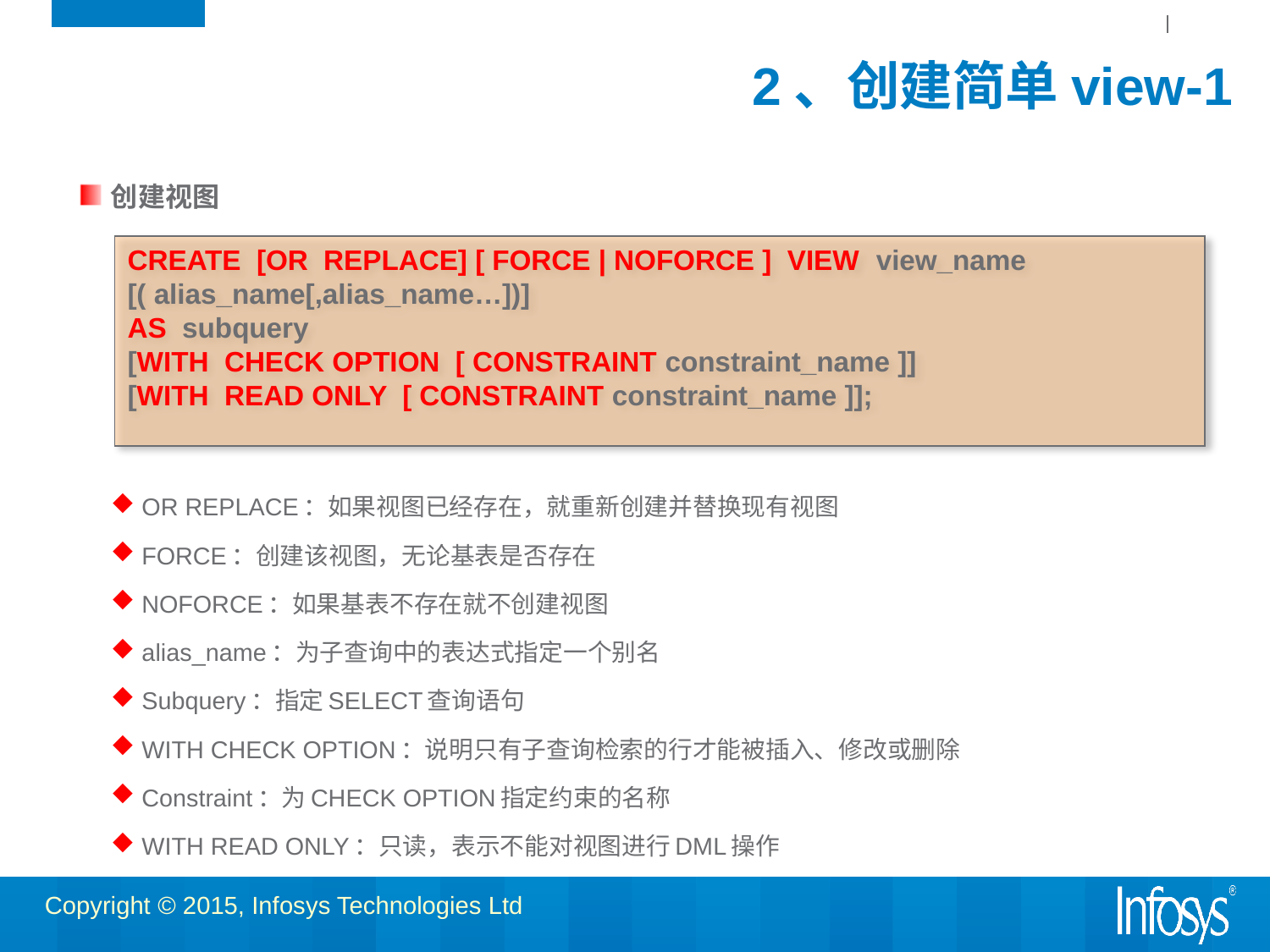

# 2、创建简单view-1
创建视图

OR REPLACE：如果视图已经存在，就重新创建并替换现有视图
FORCE：创建该视图，无论基表是否存在
NOFORCE：如果基表不存在就不创建视图
alias_name：为子查询中的表达式指定一个别名
Subquery：指定SELECT查询语句
WITH CHECK OPTION：说明只有子查询检索的行才能被插入、修改或删除
Constraint：为CHECK OPTION指定约束的名称
WITH READ ONLY：只读，表示不能对视图进行DML操作

CREATE  [OR  REPLACE] [ FORCE | NOFORCE ]  VIEW  view_name
[( alias_name[,alias_name…])]
AS  subquery
[WITH  CHECK OPTION  [ CONSTRAINT constraint_name ]]
[WITH  READ ONLY  [ CONSTRAINT constraint_name ]];